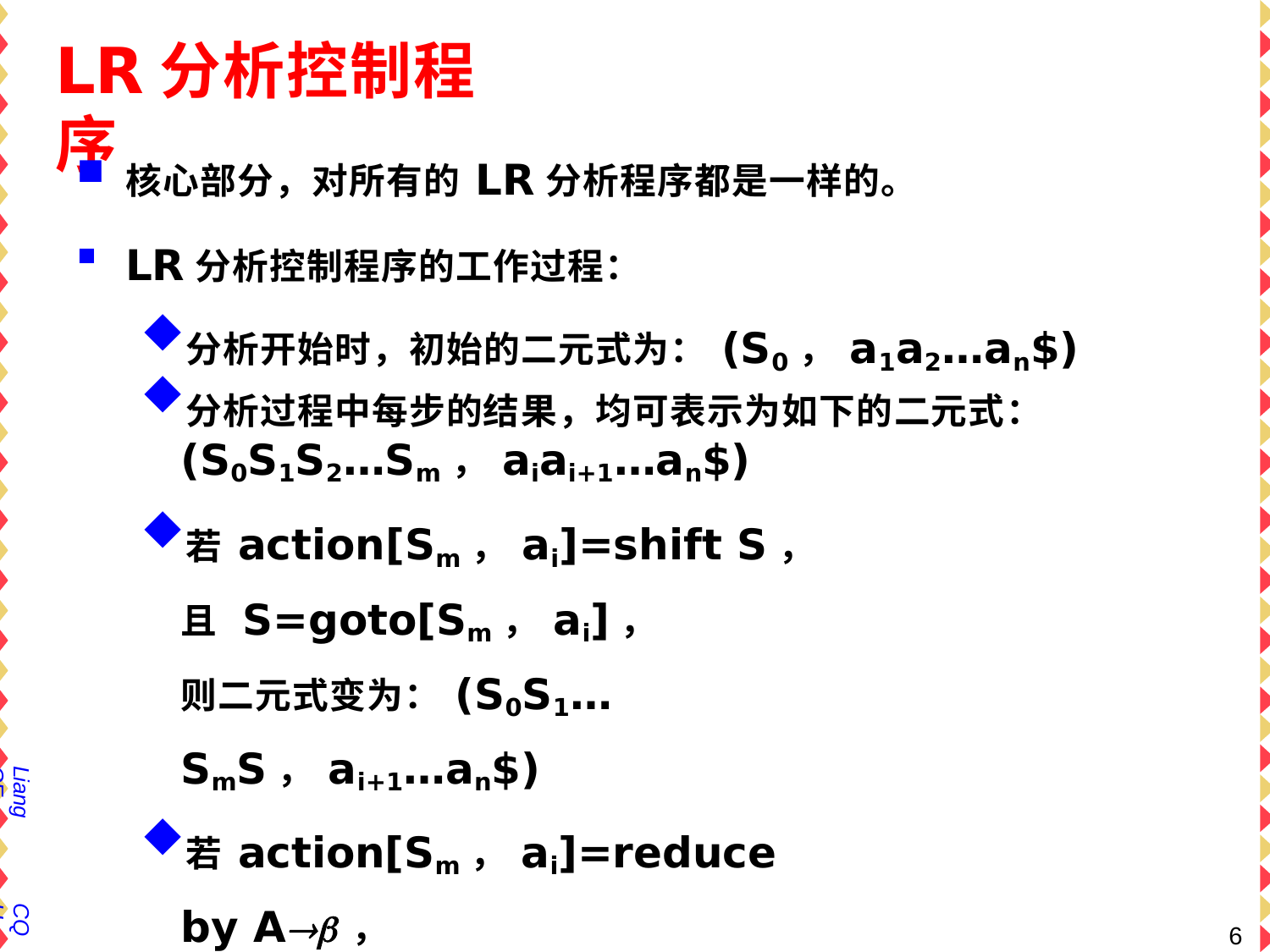

# LR分析控制程序
核心部分，对所有的LR分析程序都是一样的。
LR分析控制程序的工作过程：
分析开始时，初始的二元式为：(S0，a1a2…an$)
分析过程中每步的结果，均可表示为如下的二元式：
(S0S1S2…Sm，aiai+1…an$)
若action[Sm，ai]=shift S，且 S=goto[Sm，ai]，
则二元式变为：(S0S1…SmS，ai+1…an$)
若action[Sm，ai]=reduce by A→β，
则二元式变为：(S0S1…Sm-rS，aiai+1…an$)
若action[Sm，ai]=accept（接受） 分析成功，二元式变化过程终止。
若action[Sm，ai]=error（出错） 发现错误，调用错误处理程序。
Liang GE
CQU
65